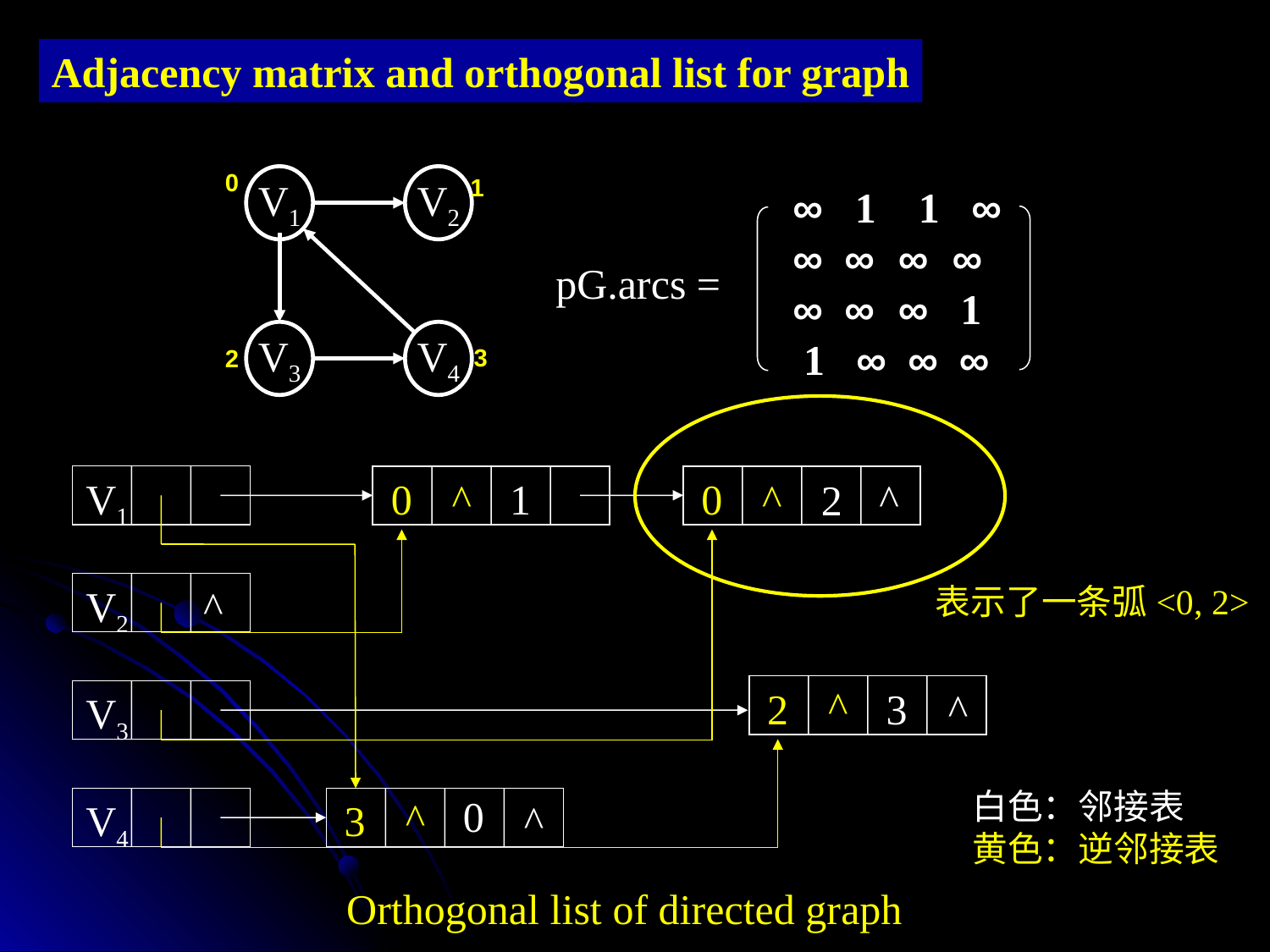

Adjacency matrix and orthogonal list for graph
0
V1
V2
V3
V4
1
∞   1    1   ∞
∞  ∞  ∞  ∞
∞  ∞  ∞   1
 1   ∞  ∞  ∞

pG.arcs =
3
2

V1

0
1

0
2
^
^
^

V2
^
表示了一条弧<0, 2>

^

2
3
^

V3

白色：邻接表
黄色：逆邻接表
0

3
^

V4
^

Orthogonal list of directed graph